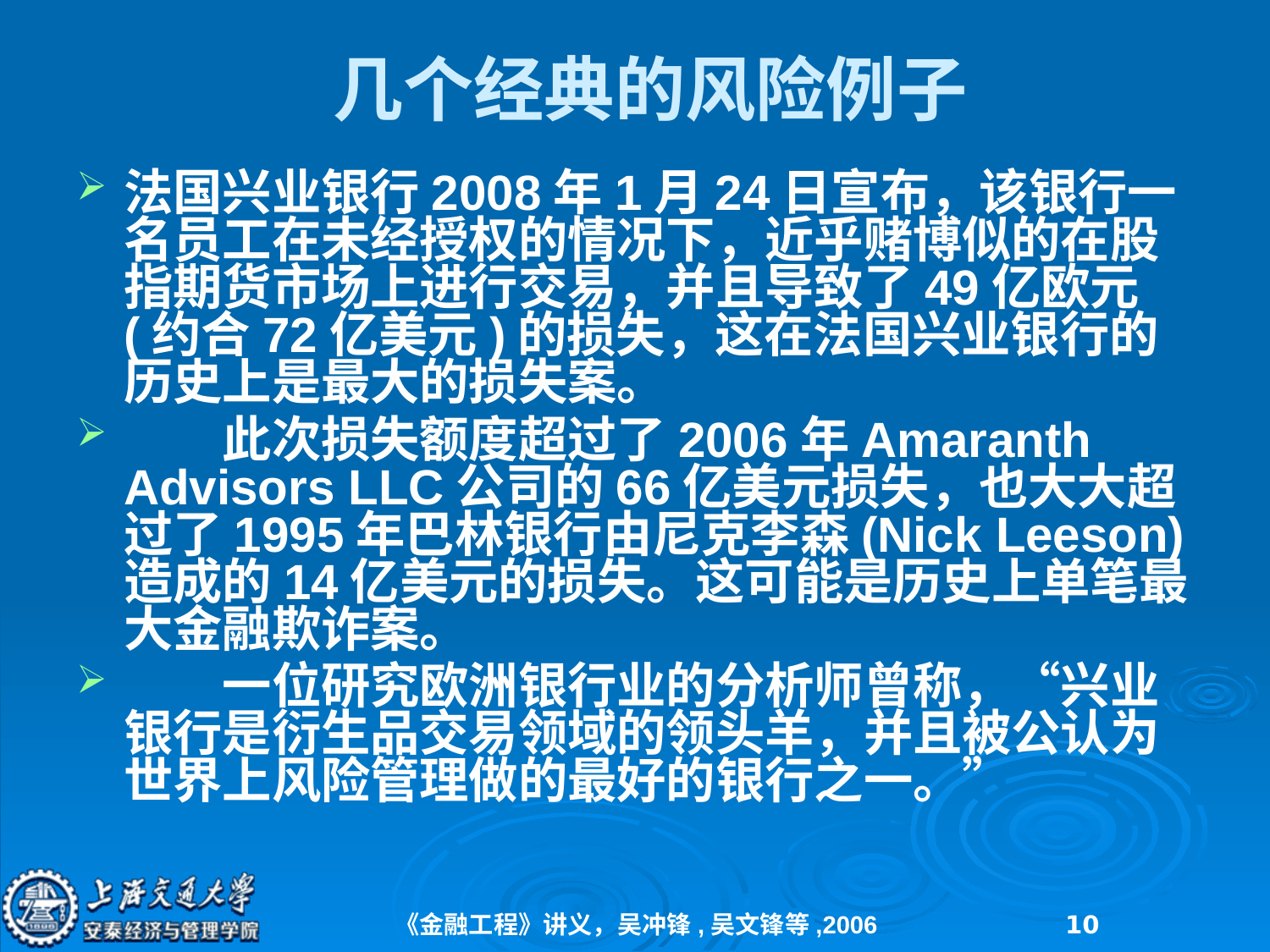

# 几个经典的风险例子
法国兴业银行2008年1月24日宣布，该银行一名员工在未经授权的情况下，近乎赌博似的在股指期货市场上进行交易，并且导致了49亿欧元(约合72亿美元)的损失，这在法国兴业银行的历史上是最大的损失案。
　　此次损失额度超过了2006年Amaranth Advisors LLC公司的66亿美元损失，也大大超过了1995年巴林银行由尼克李森(Nick Leeson)造成的14亿美元的损失。这可能是历史上单笔最大金融欺诈案。
　　一位研究欧洲银行业的分析师曾称，“兴业银行是衍生品交易领域的领头羊，并且被公认为世界上风险管理做的最好的银行之一。”